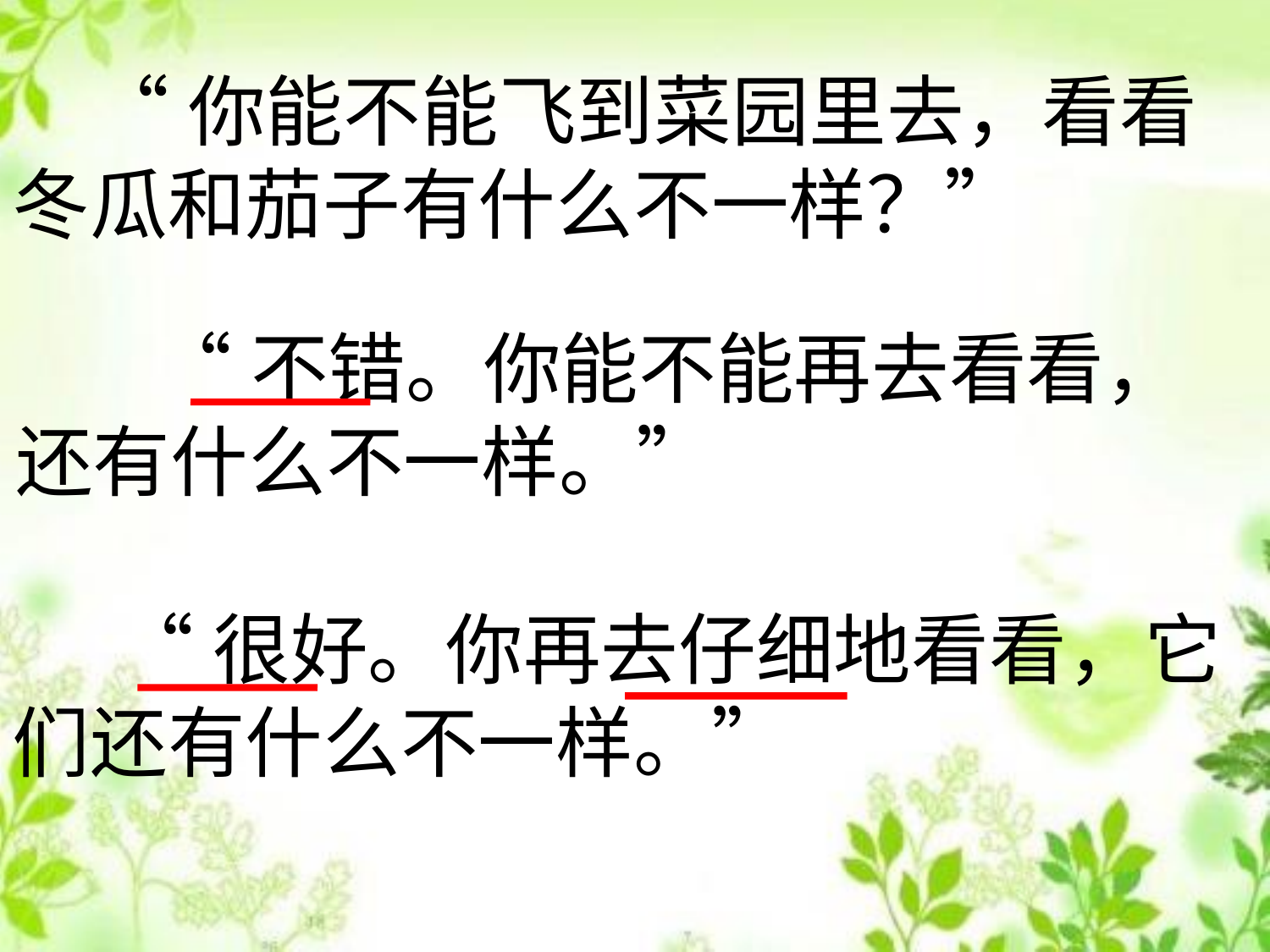

“你能不能飞到菜园里去，看看冬瓜和茄子有什么不一样？”

        “不错。你能不能再去看看，还有什么不一样。”

      “很好。你再去仔细地看看，它们还有什么不一样。”